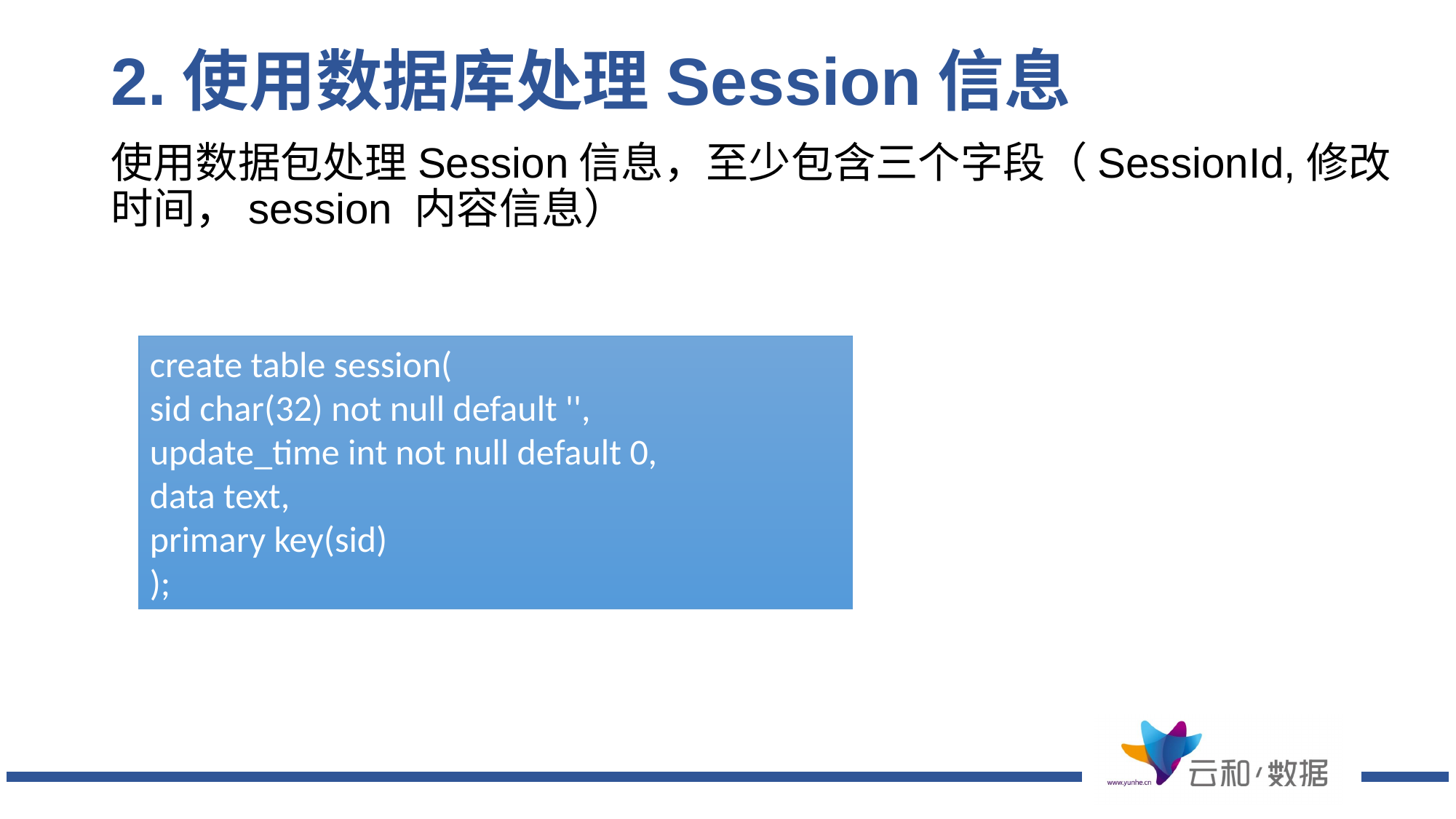

# 2.使用数据库处理Session信息
使用数据包处理Session信息，至少包含三个字段（SessionId,修改时间，session 内容信息）

create table session(
sid char(32) not null default '',
update_time int not null default 0,
data text,
primary key(sid)
);